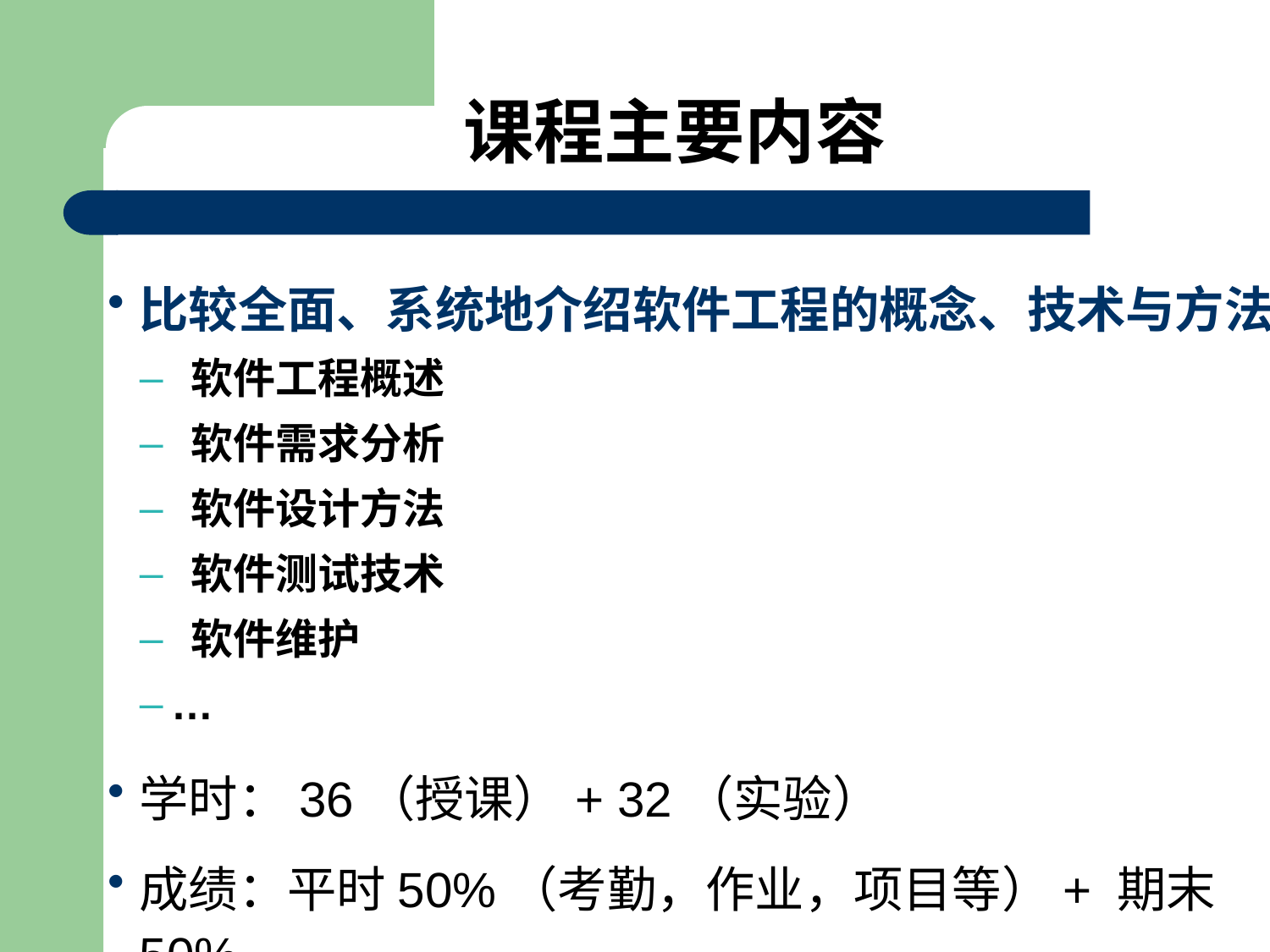

# 课程主要内容
比较全面、系统地介绍软件工程的概念、技术与方法
 软件工程概述
 软件需求分析
 软件设计方法
 软件测试技术
 软件维护
…

学时：36（授课）+ 32（实验）

成绩：平时50%（考勤，作业，项目等）+ 期末50%